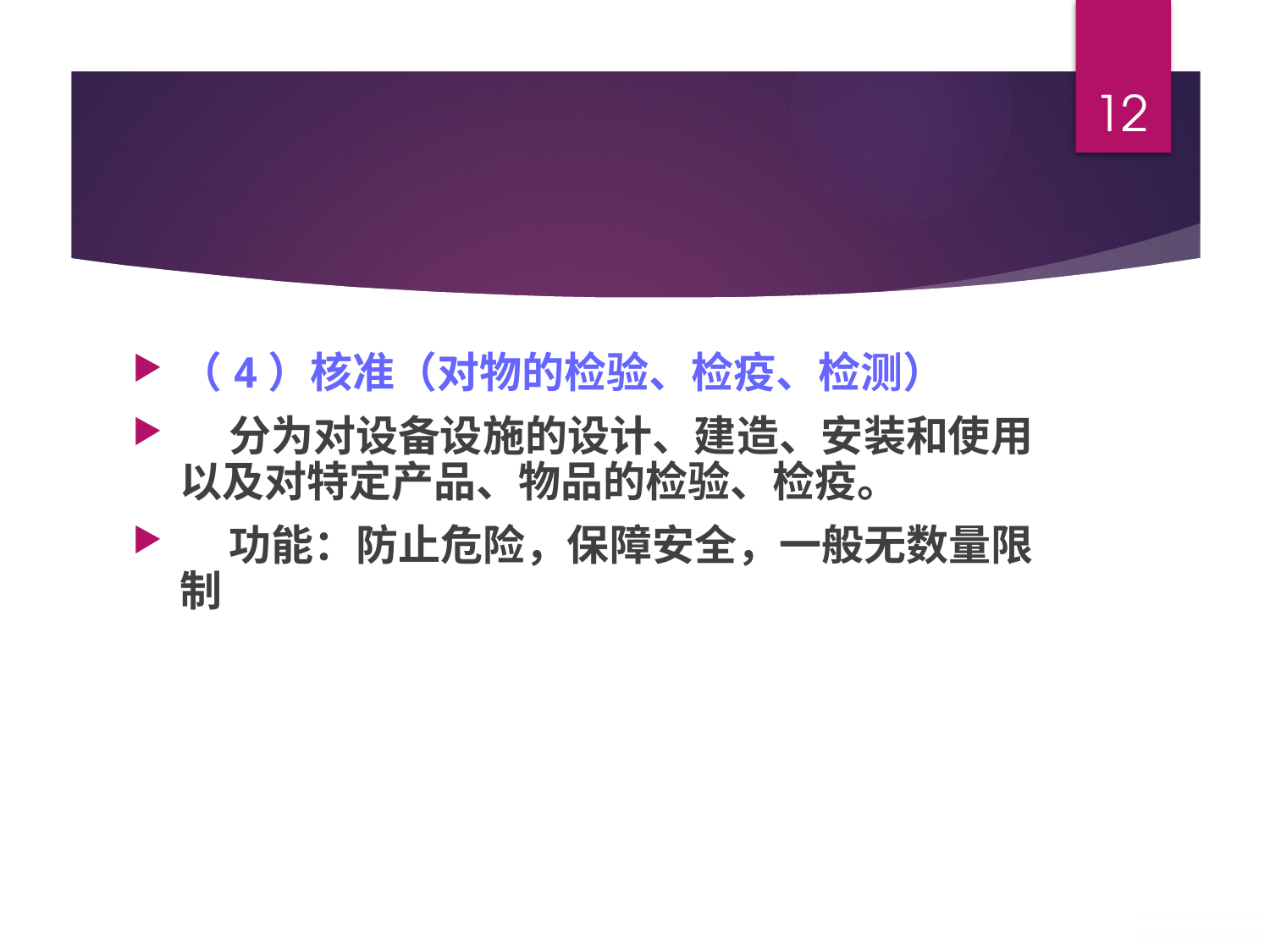

12
#
（4）核准（对物的检验、检疫、检测）
    分为对设备设施的设计、建造、安装和使用以及对特定产品、物品的检验、检疫。
    功能：防止危险，保障安全，一般无数量限制